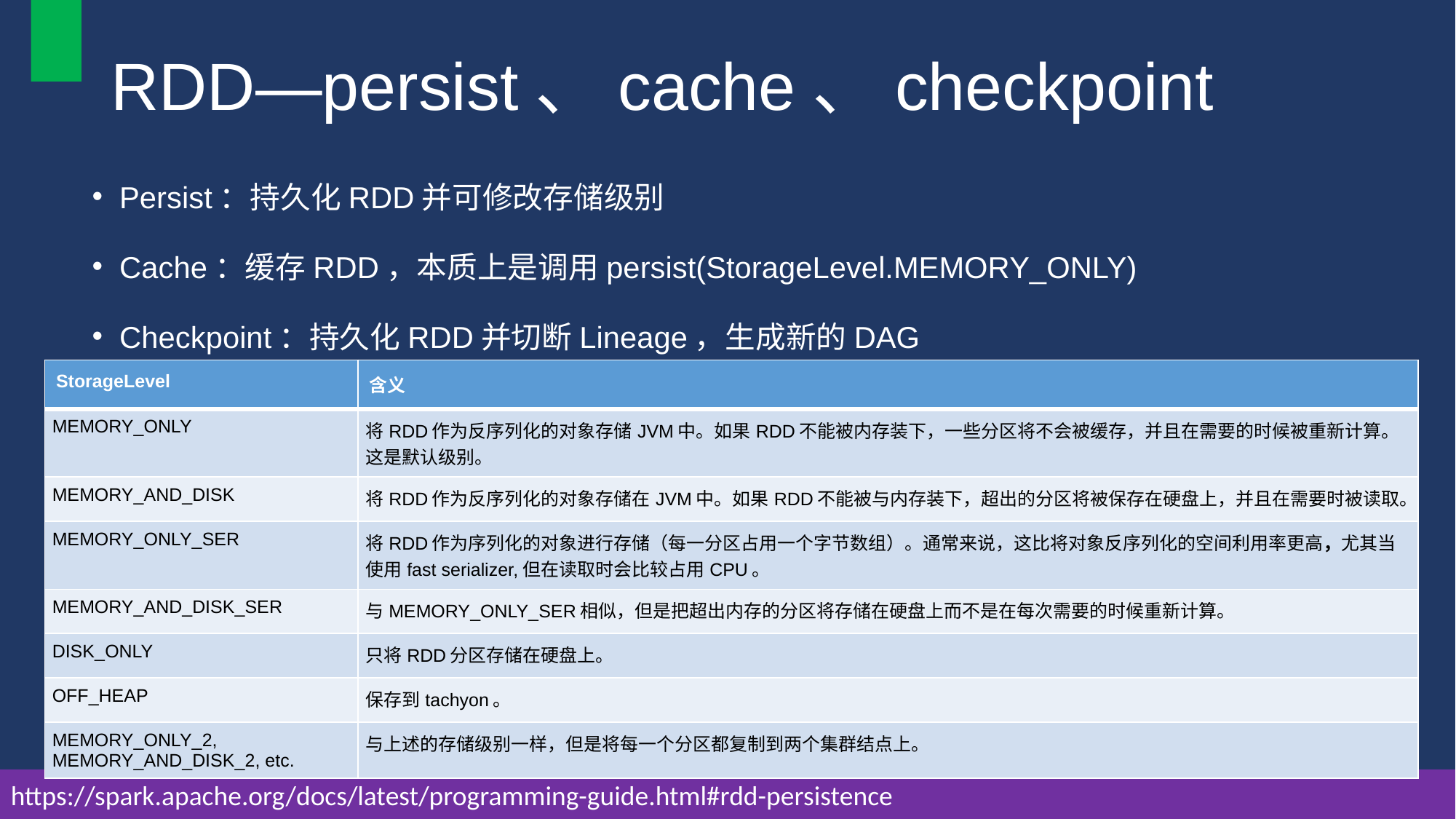

# RDD—persist、cache、checkpoint
Persist：持久化RDD并可修改存储级别
Cache：缓存RDD，本质上是调用persist(StorageLevel.MEMORY_ONLY)
Checkpoint：持久化RDD并切断Lineage，生成新的DAG

| StorageLevel | 含义 |
| --- | --- |
| MEMORY\_ONLY | 将RDD作为反序列化的对象存储JVM中。如果RDD不能被内存装下，一些分区将不会被缓存，并且在需要的时候被重新计算。这是默认级别。 |
| MEMORY\_AND\_DISK | 将RDD作为反序列化的对象存储在JVM中。如果RDD不能被与内存装下，超出的分区将被保存在硬盘上，并且在需要时被读取。 |
| MEMORY\_ONLY\_SER | 将RDD作为序列化的对象进行存储（每一分区占用一个字节数组）。通常来说，这比将对象反序列化的空间利用率更高，尤其当使用fast serializer,但在读取时会比较占用CPU。 |
| MEMORY\_AND\_DISK\_SER | 与MEMORY\_ONLY\_SER相似，但是把超出内存的分区将存储在硬盘上而不是在每次需要的时候重新计算。 |
| DISK\_ONLY | 只将RDD分区存储在硬盘上。 |
| OFF\_HEAP | 保存到tachyon。 |
| MEMORY\_ONLY\_2, MEMORY\_AND\_DISK\_2, etc. | 与上述的存储级别一样，但是将每一个分区都复制到两个集群结点上。 |
https://spark.apache.org/docs/latest/programming-guide.html#rdd-persistence